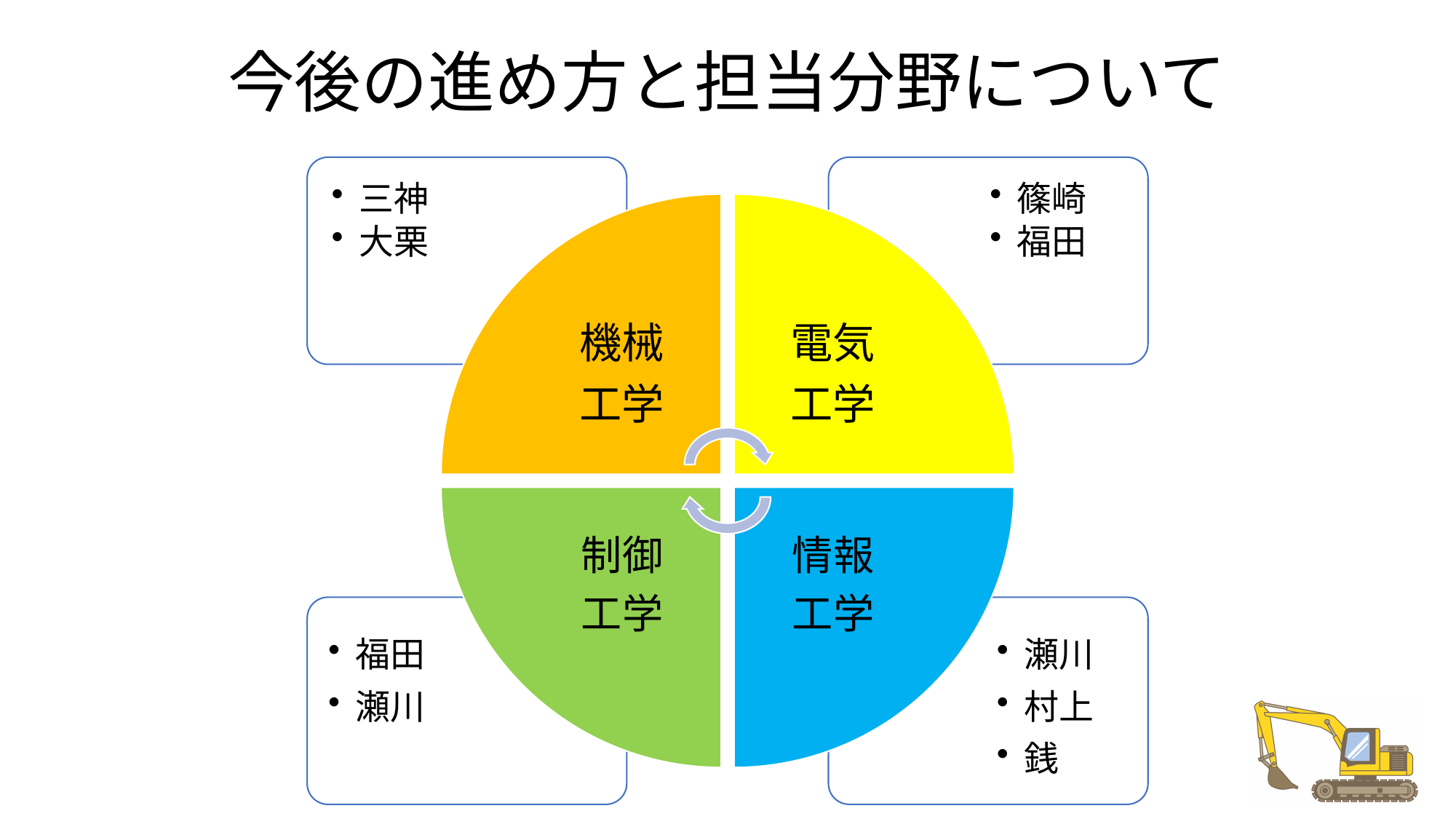

# 今後の進め方と担当分野について

篠崎
福田
三神
大栗
機械
工学
電気
工学
情報
工学
制御
工学
福田

瀬川

瀬川

村上

銭